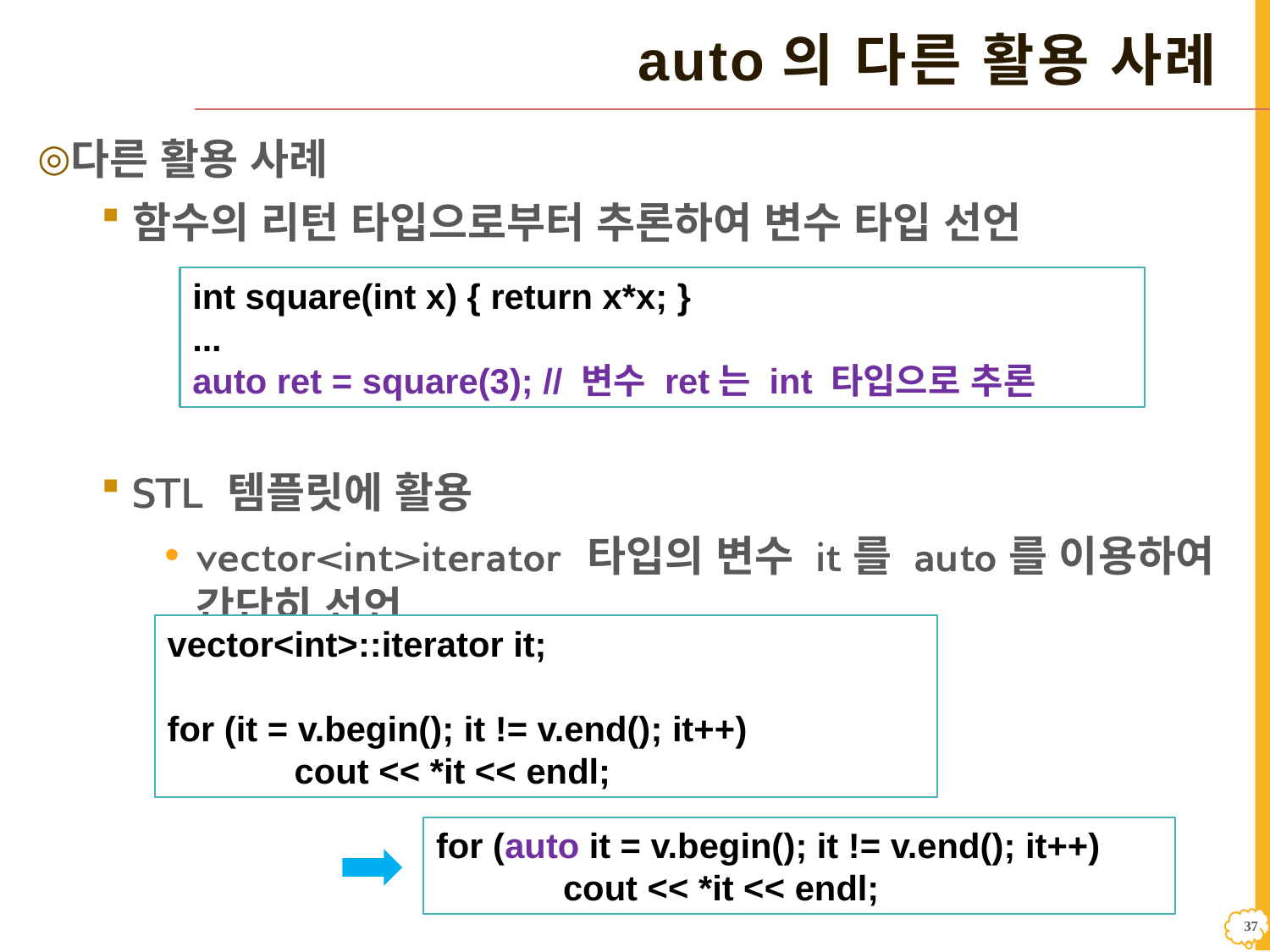

# auto의 다른 활용 사례
다른 활용 사례
함수의 리턴 타입으로부터 추론하여 변수 타입 선언

STL 템플릿에 활용
vector<int>iterator 타입의 변수 it를 auto를 이용하여 간단히 선언
int square(int x) { return x*x; }
...
auto ret = square(3); // 변수 ret는 int 타입으로 추론
vector<int>::iterator it;

for (it = v.begin(); it != v.end(); it++)
	cout << *it << endl;
for (auto it = v.begin(); it != v.end(); it++)
	cout << *it << endl;

37